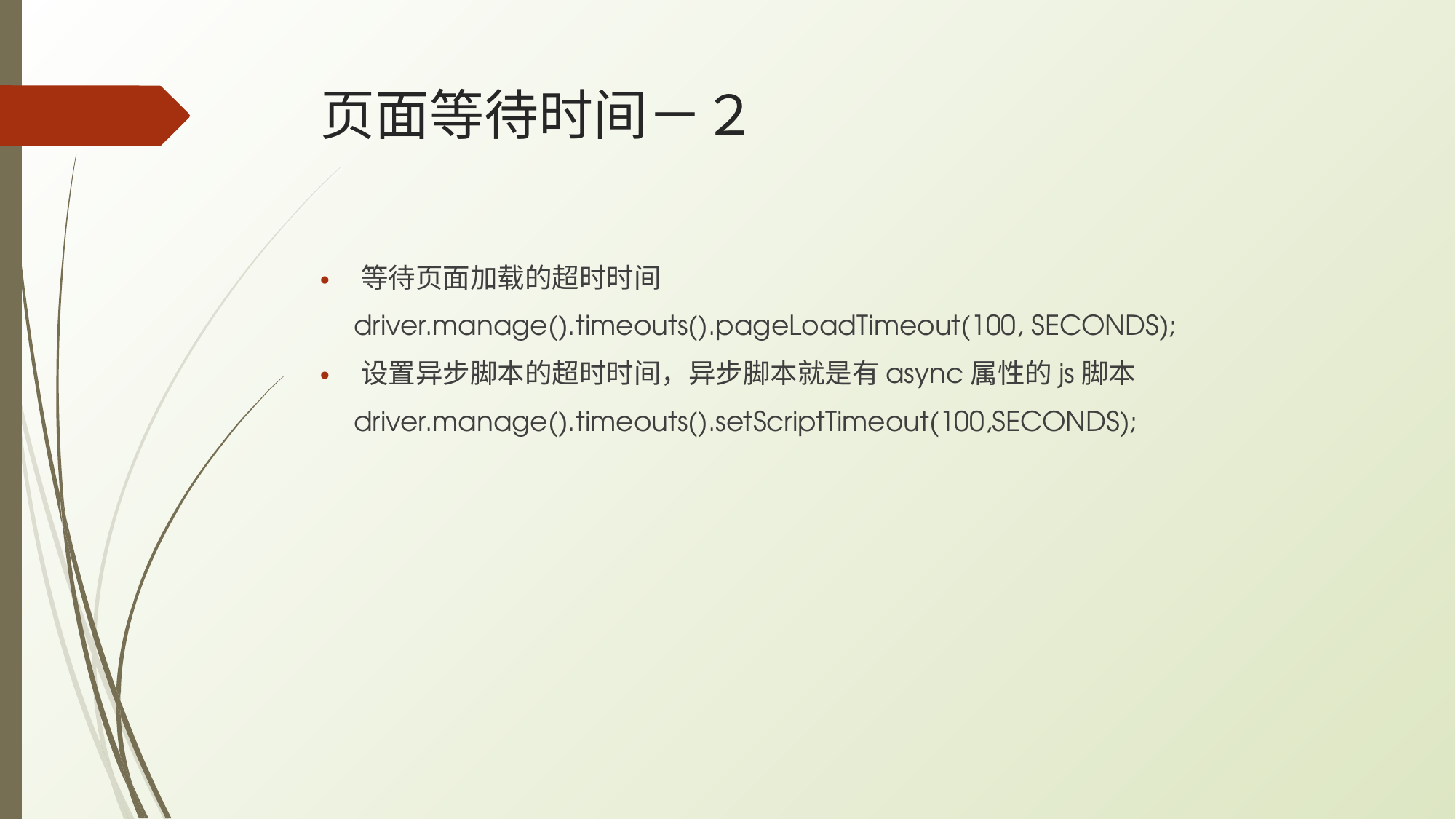

# 页面等待时间－２
等待页面加载的超时时间
　driver.manage().timeouts().pageLoadTimeout(100, SECONDS);
设置异步脚本的超时时间，异步脚本就是有async属性的js脚本
　driver.manage().timeouts().setScriptTimeout(100,SECONDS);